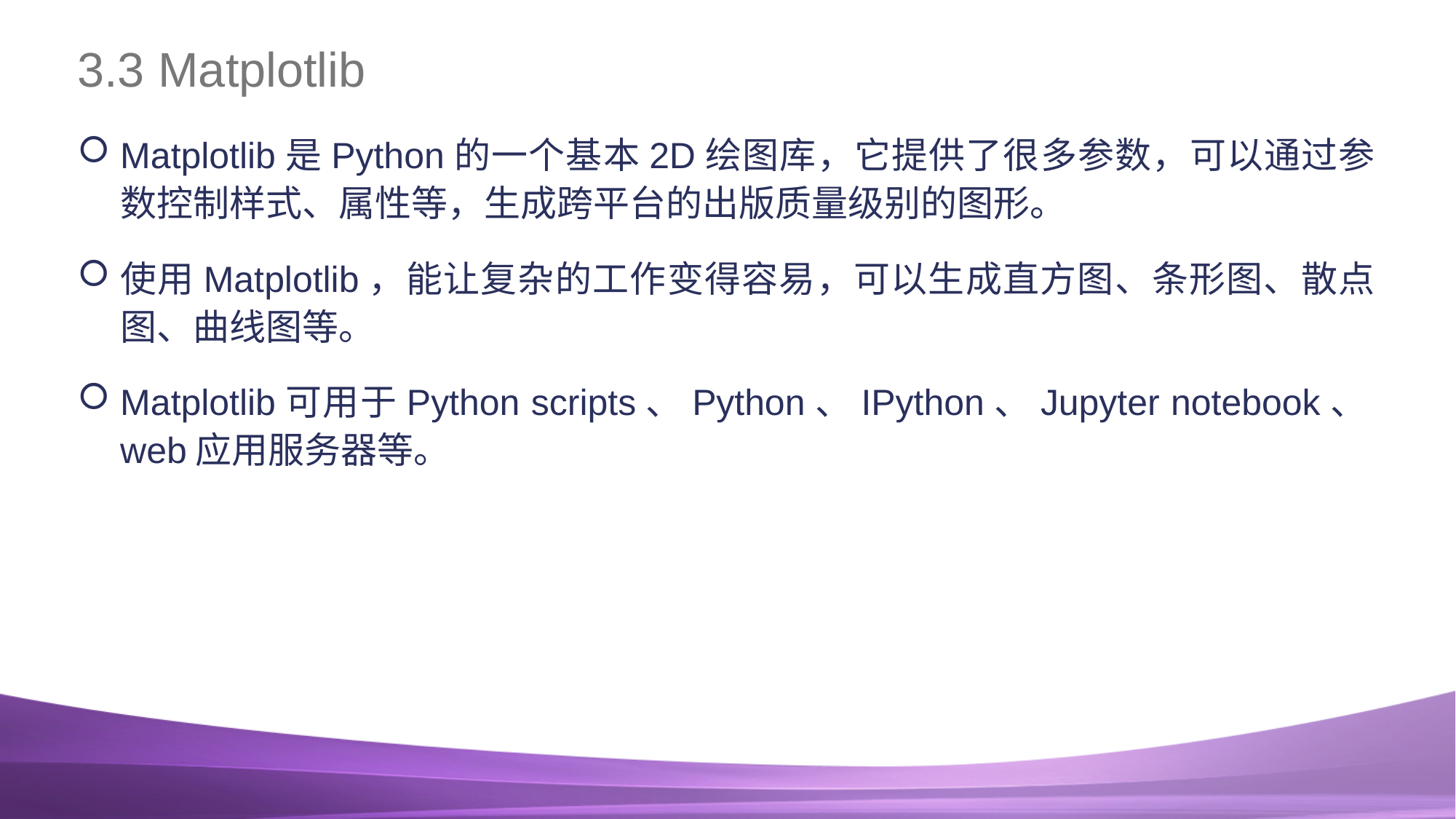

# 3.3 Matplotlib
Matplotlib是Python的一个基本2D绘图库，它提供了很多参数，可以通过参数控制样式、属性等，生成跨平台的出版质量级别的图形。
使用Matplotlib，能让复杂的工作变得容易，可以生成直方图、条形图、散点图、曲线图等。
Matplotlib可用于Python scripts、Python、IPython、Jupyter notebook、web应用服务器等。